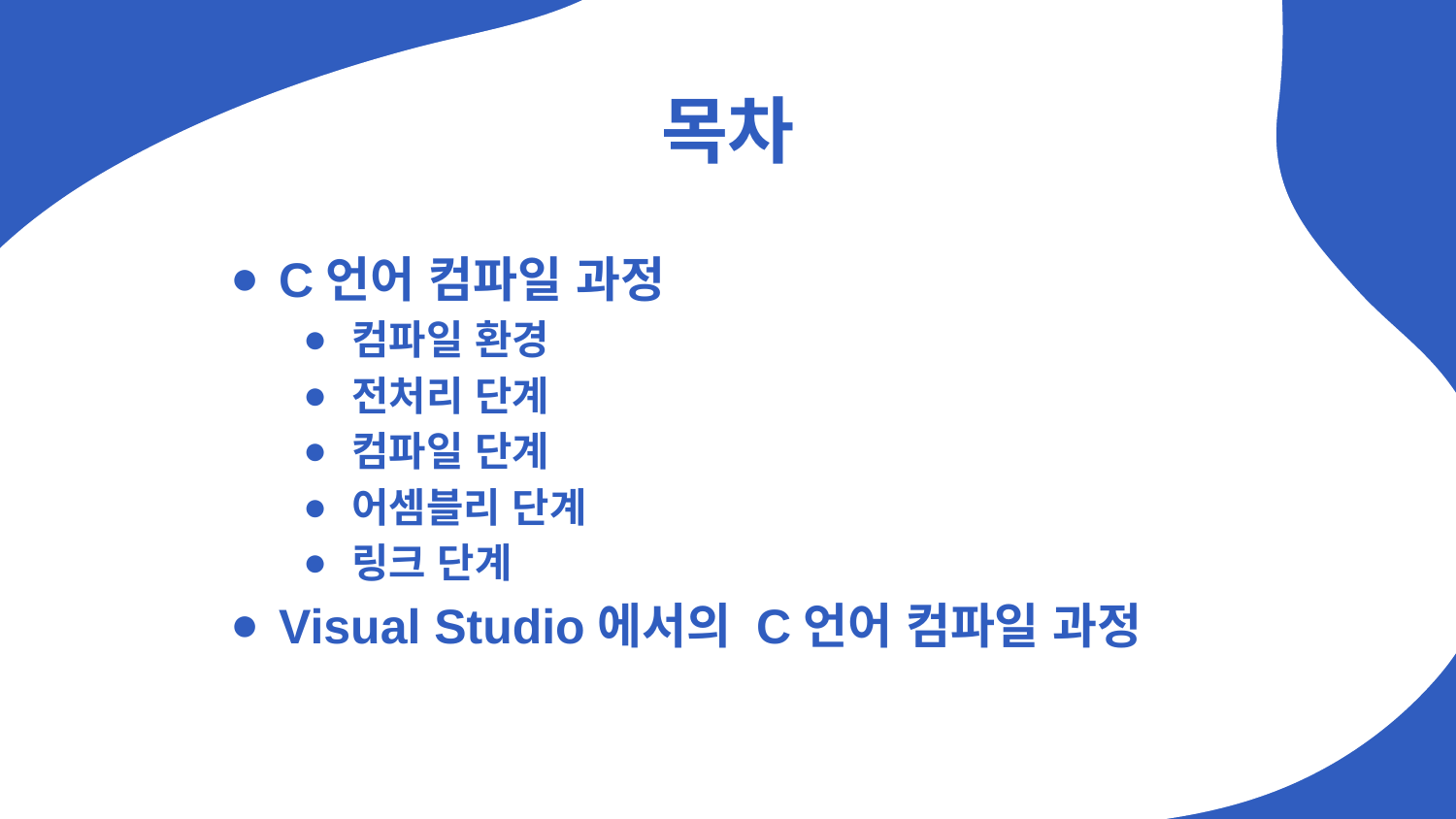

# 목차
C언어 컴파일 과정
컴파일 환경
전처리 단계
컴파일 단계
어셈블리 단계
링크 단계
Visual Studio에서의 C언어 컴파일 과정